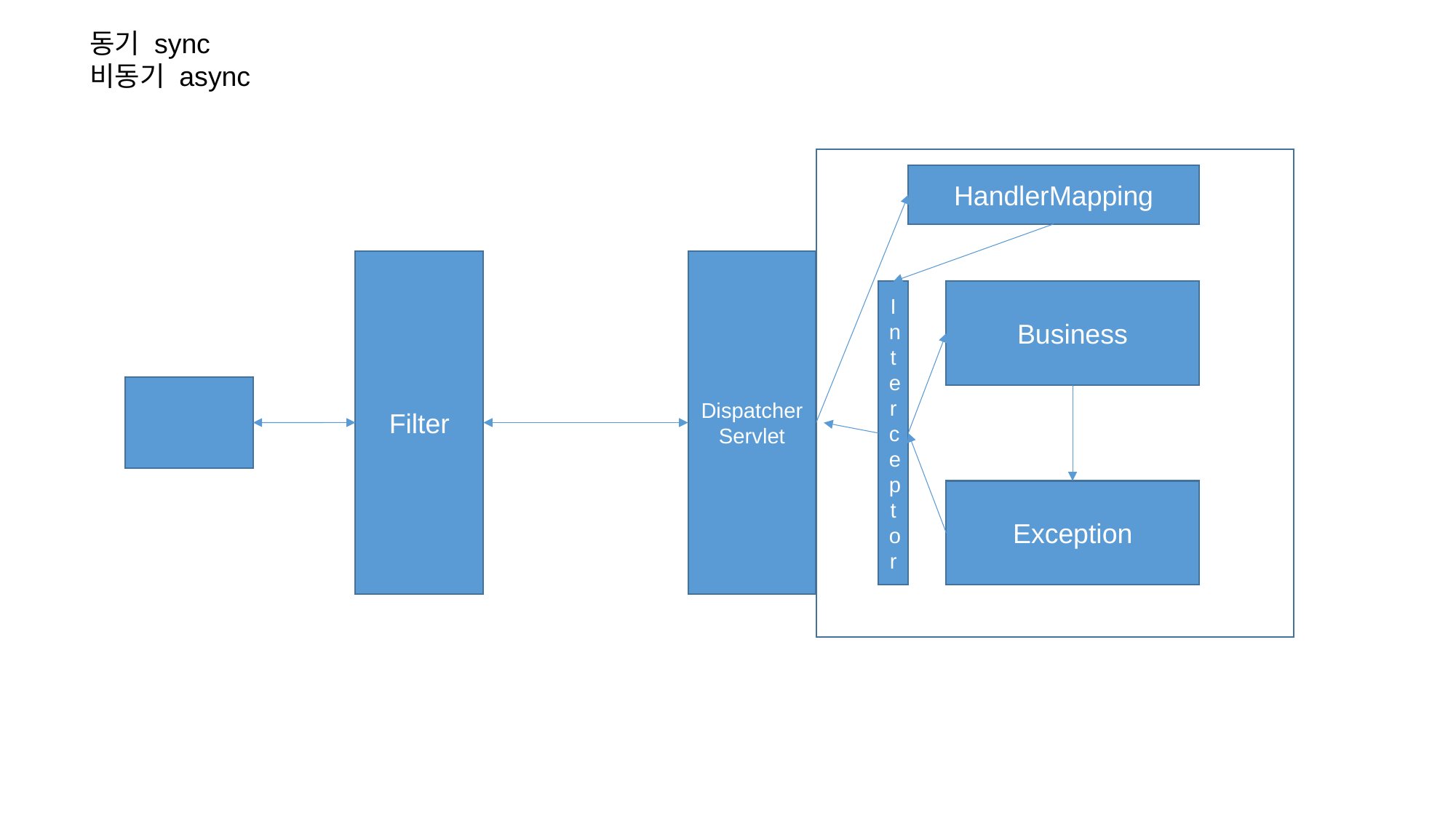

동기 sync
비동기 async

HandlerMapping
Filter
DispatcherServlet
Interceptor
Business

Exception